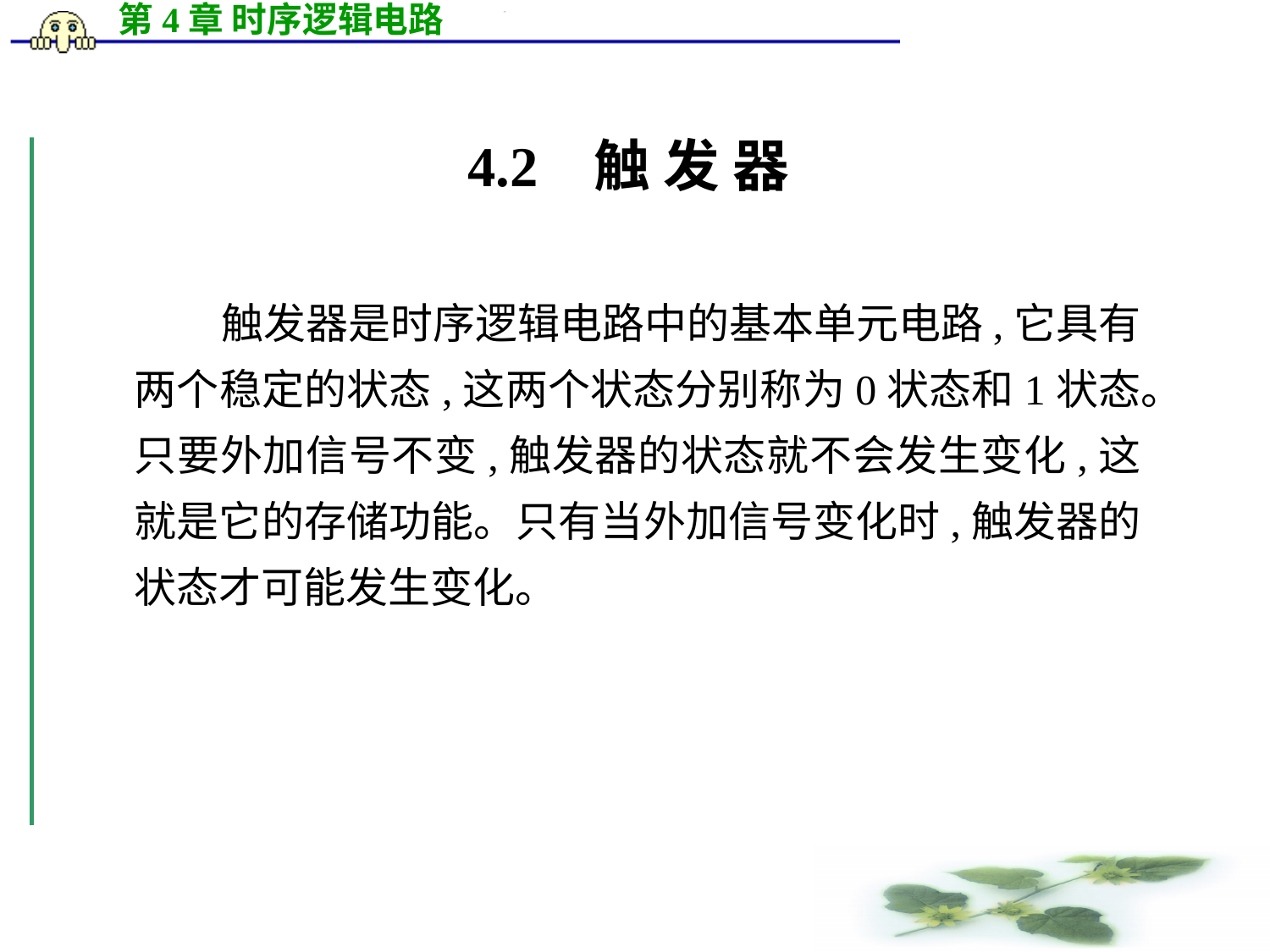

# 4.2   触 发 器
             触发器是时序逻辑电路中的基本单元电路,它具有两个稳定的状态,这两个状态分别称为0状态和1状态。只要外加信号不变,触发器的状态就不会发生变化,这就是它的存储功能。只有当外加信号变化时,触发器的状态才可能发生变化。